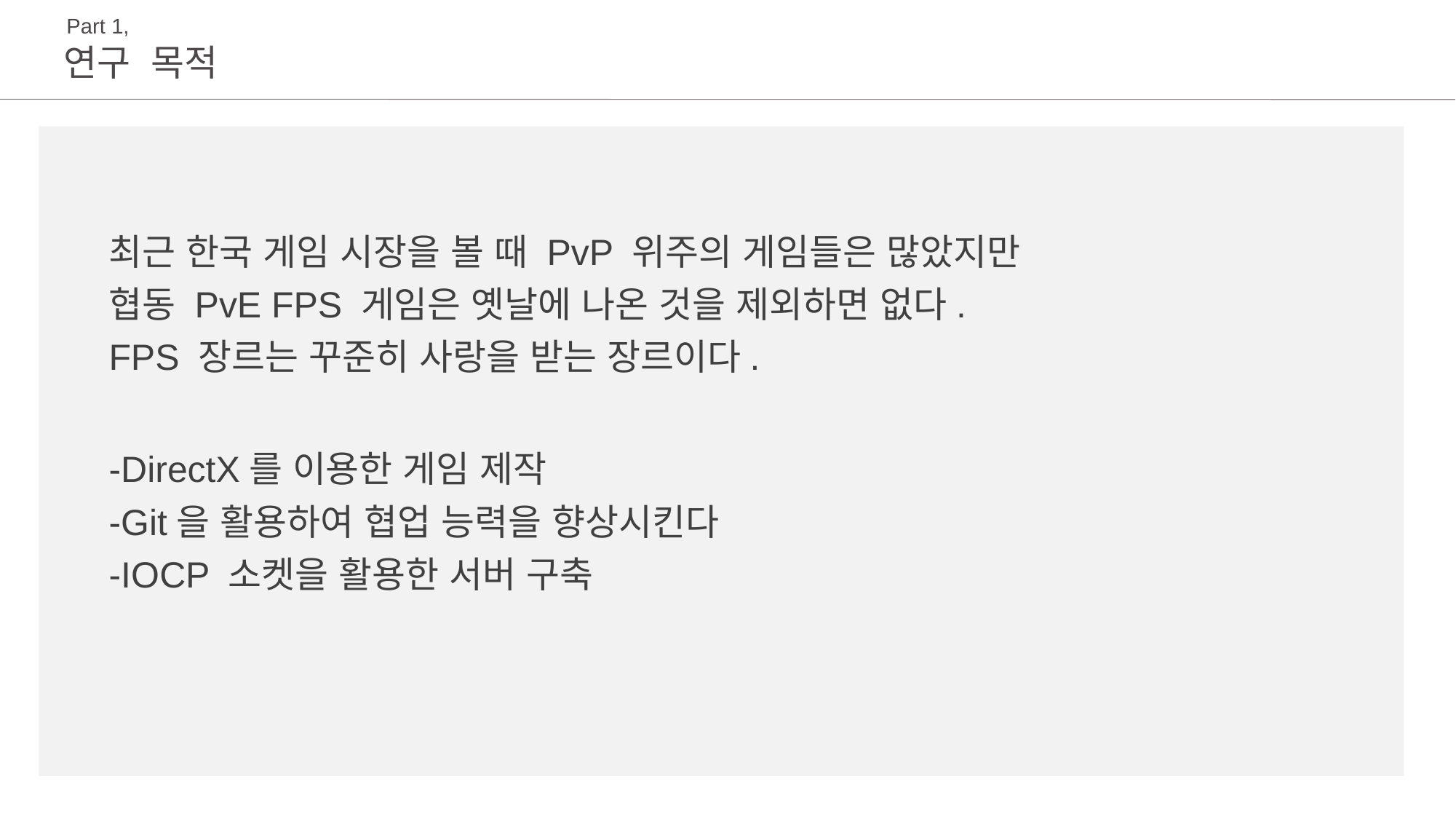

Part 1,
연구  목적

최근 한국 게임 시장을 볼 때 PvP 위주의 게임들은 많았지만
협동 PvE FPS 게임은 옛날에 나온 것을 제외하면 없다.
FPS 장르는 꾸준히 사랑을 받는 장르이다.
-DirectX를 이용한 게임 제작
-Git을 활용하여 협업 능력을 향상시킨다
-IOCP 소켓을 활용한 서버 구축